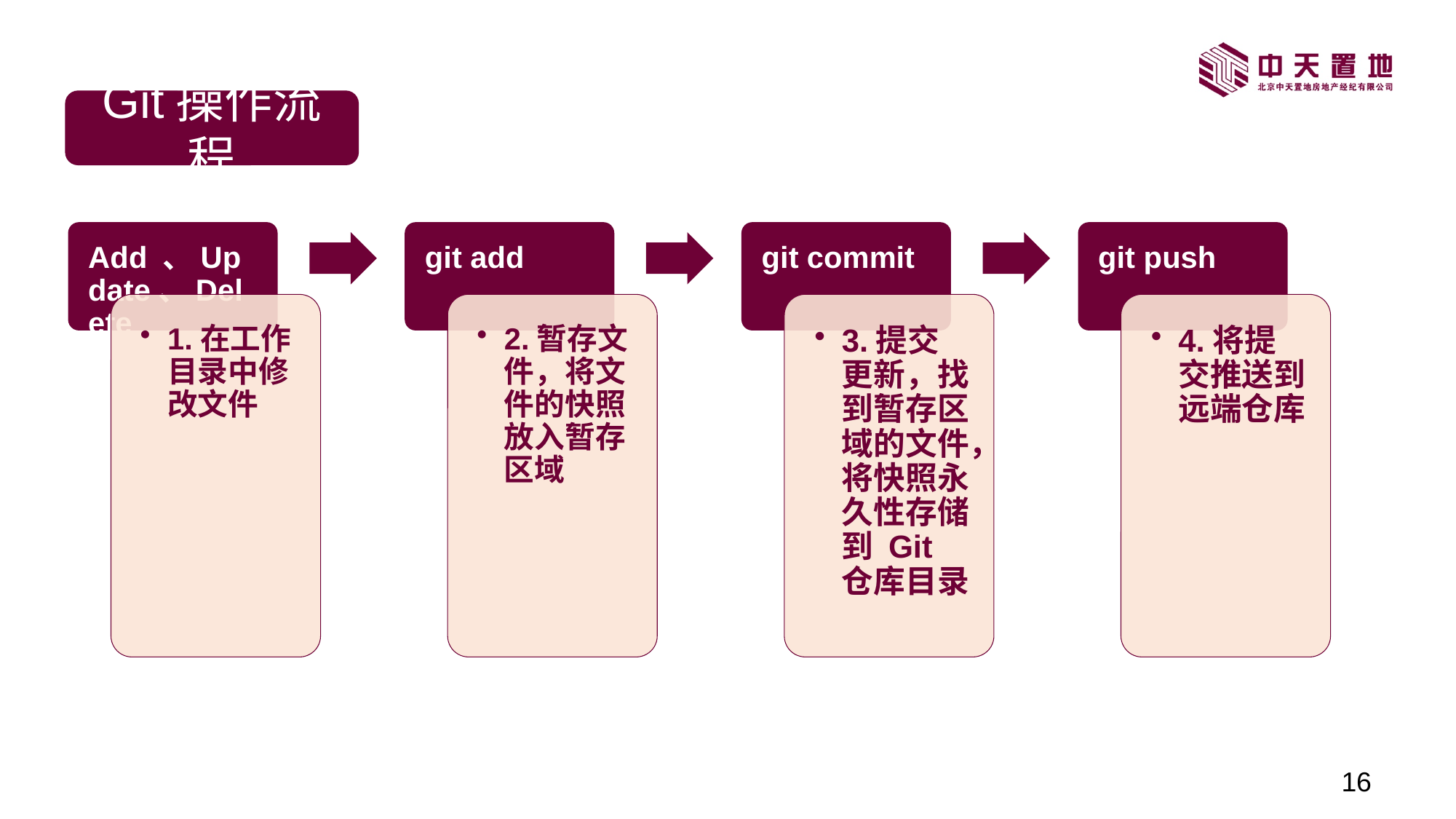

Git操作流程
Add 、Update、Delete
1.在工作目录中修改文件

git add
2.暂存文件，将文件的快照放入暂存区域

git commit
3.提交更新，找到暂存区域的文件，将快照永久性存储到 Git 仓库目录

git push
4.将提交推送到远端仓库
16